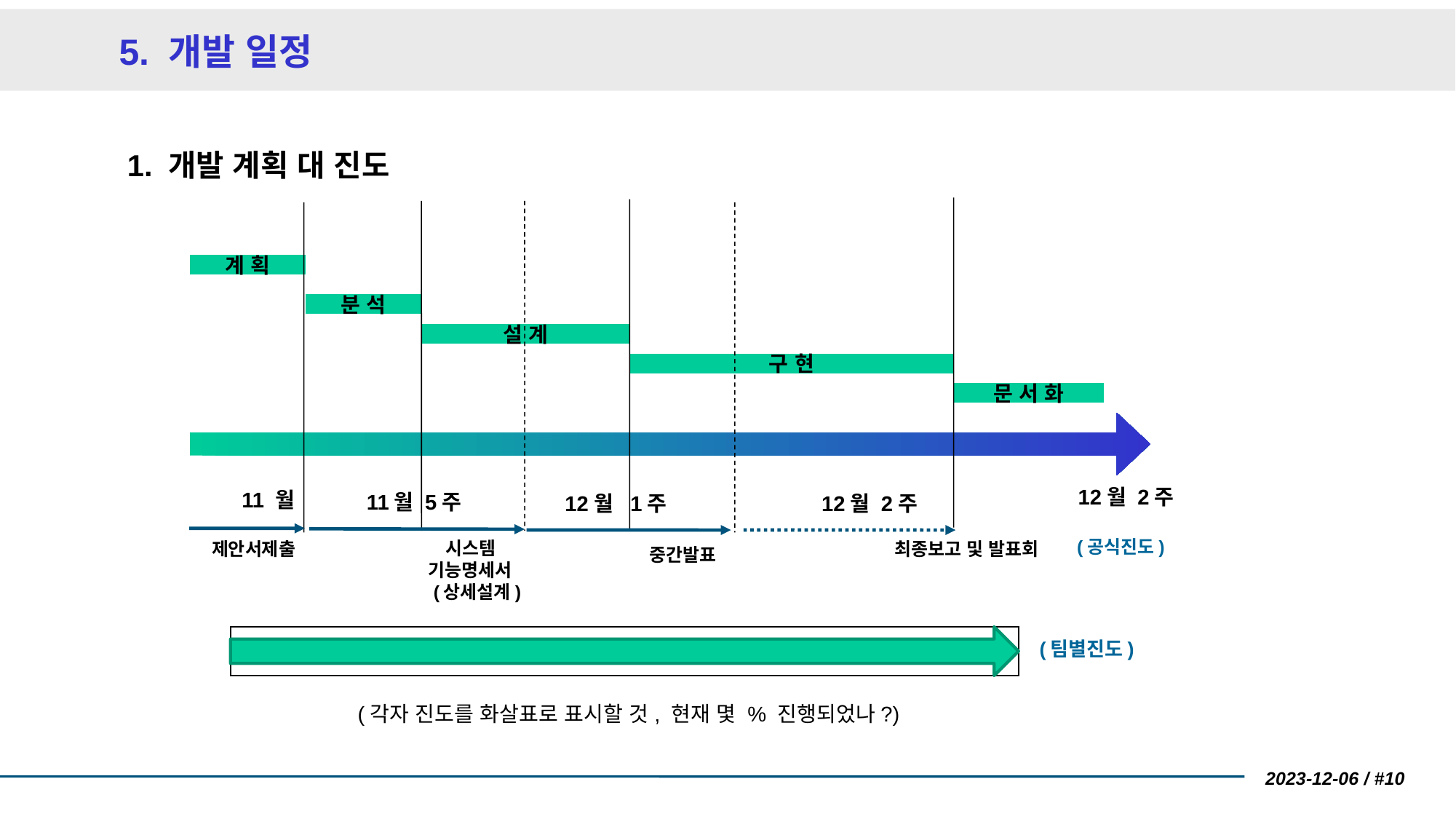

# 5. 개발 일정
 1. 개발 계획 대 진도

계 획
분 석
설 계
구 현
문 서 화

12월 2주
11 월
11월 5주
12월  1주
12월 2주

(공식진도)
   시스템
기능명세서
 (상세설계)
최종보고 및 발표회
제안서제출
   중간발표

(팀별진도)
(각자 진도를 화살표로 표시할 것, 현재 몇 % 진행되었나?)